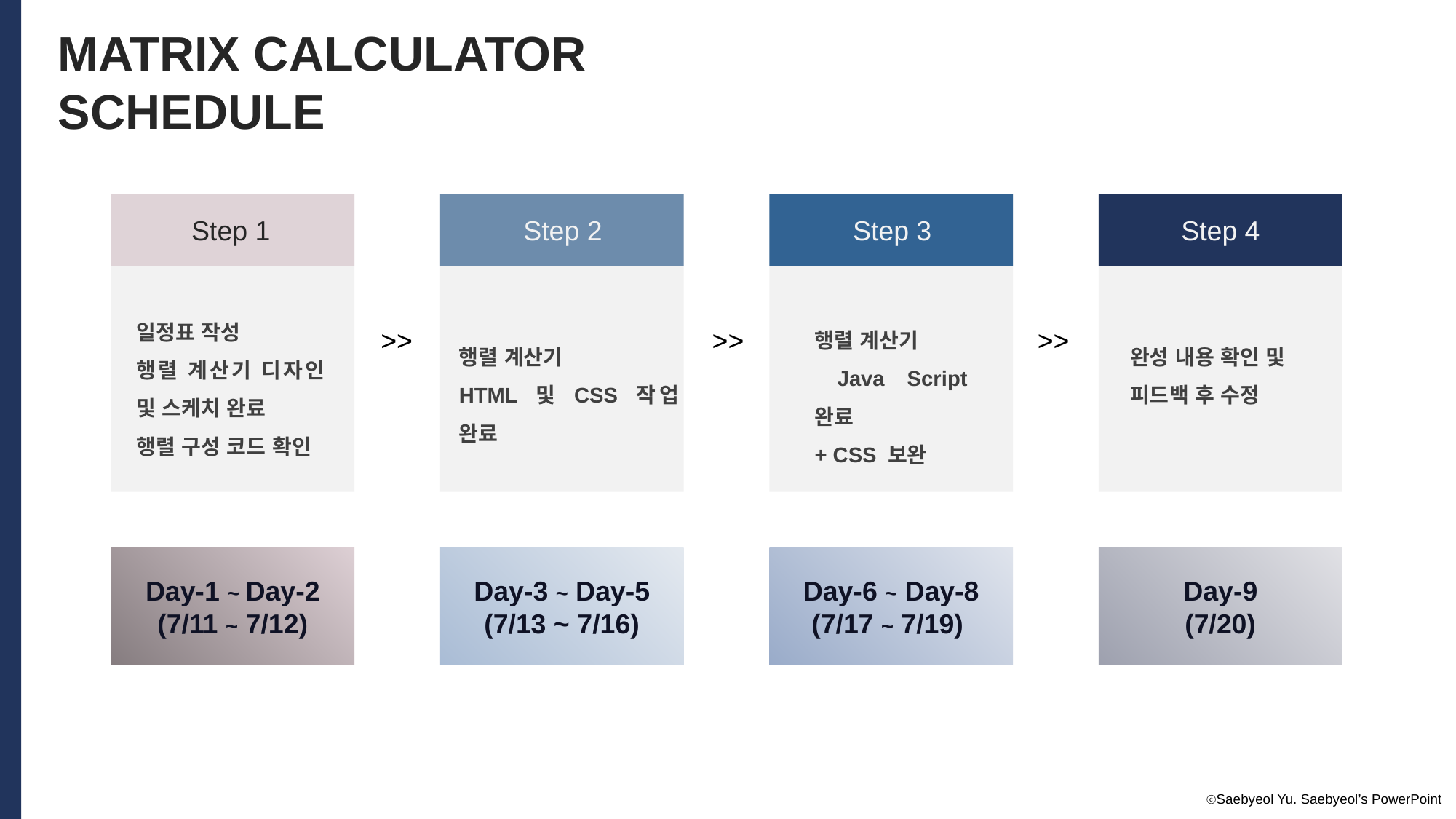

MATRIX CALCULATOR SCHEDULE

Step 1
Step 2
Step 3
Step 4
일정표 작성
행렬 계산기 디자인 및 스케치 완료
행렬 구성 코드 확인
행렬 계산기
 Java Script 완료
+ CSS 보완
>>
>>
>>
완성 내용 확인 및
피드백 후 수정
행렬 계산기
HTML 및 CSS 작업 완료
Day-1 ~ Day-2
(7/11 ~ 7/12)
Day-3 ~ Day-5
(7/13 ~ 7/16)
Day-6 ~ Day-8
(7/17 ~ 7/19)
Day-9
(7/20)